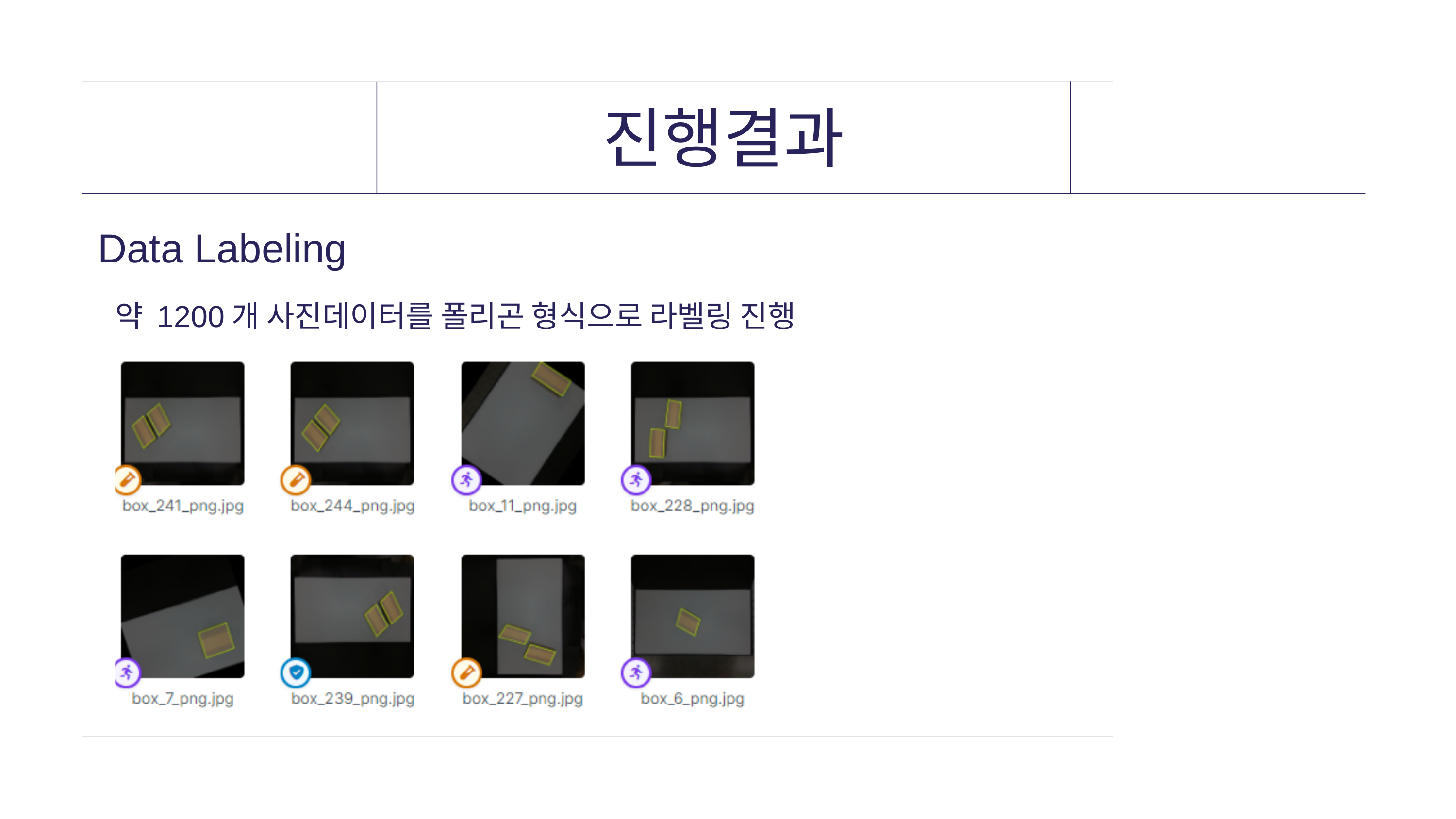

진행결과

Data Labeling
약 1200개 사진데이터를 폴리곤 형식으로 라벨링 진행